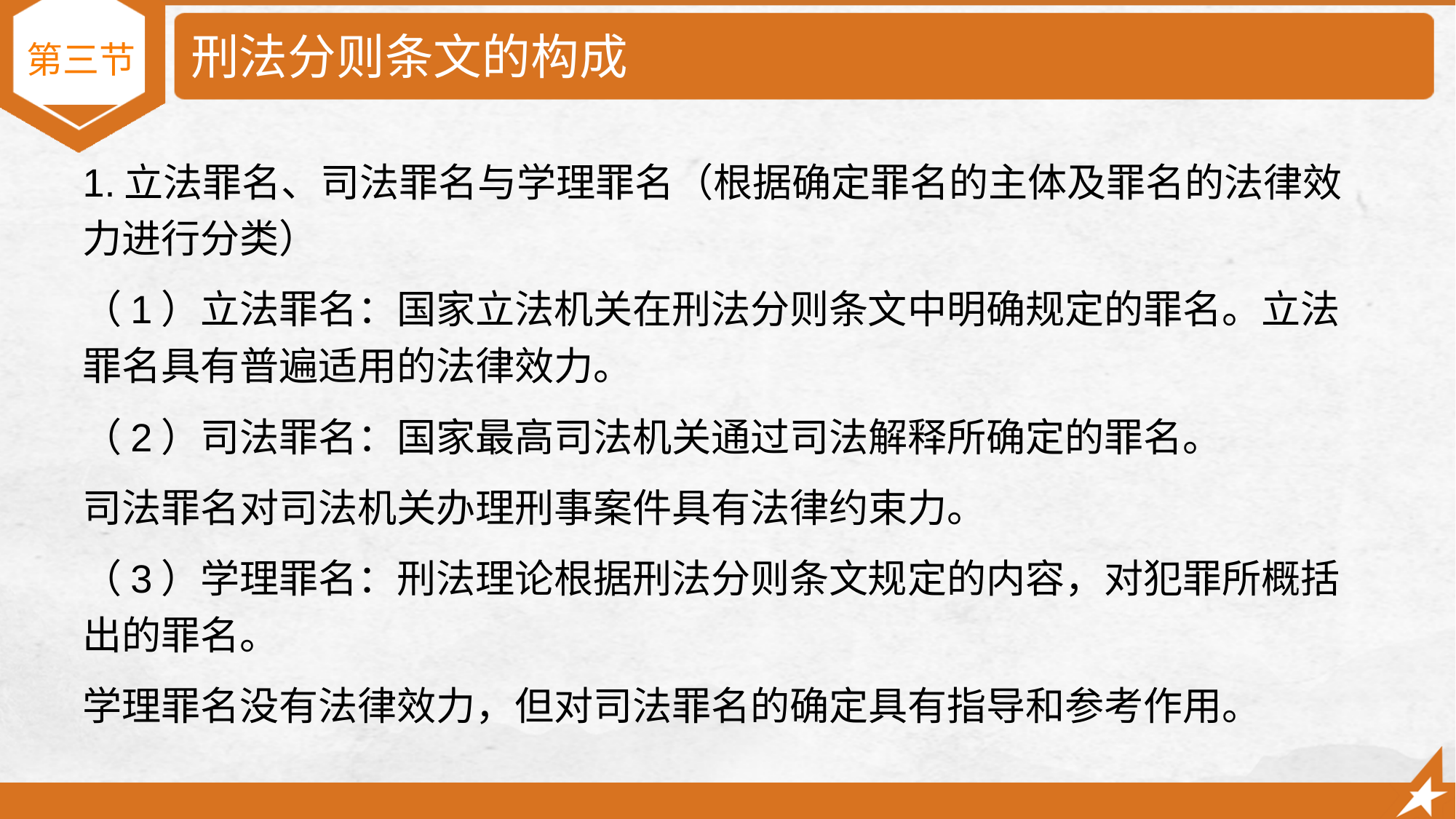

# 刑法分则条文的构成
第三节
1.立法罪名、司法罪名与学理罪名（根据确定罪名的主体及罪名的法律效力进行分类）
（1）立法罪名：国家立法机关在刑法分则条文中明确规定的罪名。立法罪名具有普遍适用的法律效力。
（2）司法罪名：国家最高司法机关通过司法解释所确定的罪名。
司法罪名对司法机关办理刑事案件具有法律约束力。
（3）学理罪名：刑法理论根据刑法分则条文规定的内容，对犯罪所概括出的罪名。
学理罪名没有法律效力，但对司法罪名的确定具有指导和参考作用。